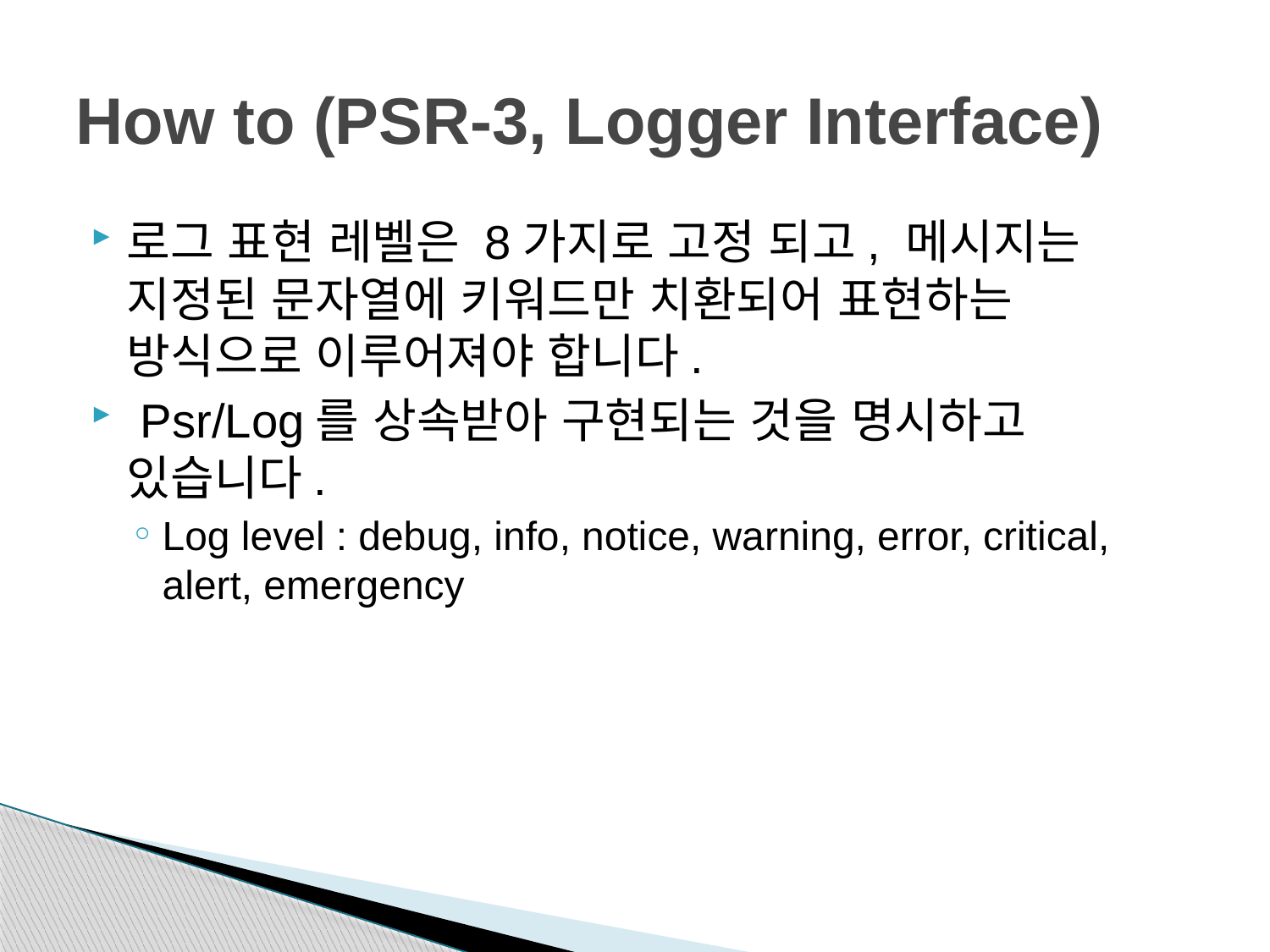

# How to (PSR-3, Logger Interface)
로그 표현 레벨은 8가지로 고정 되고, 메시지는 지정된 문자열에 키워드만 치환되어 표현하는 방식으로 이루어져야 합니다.
 Psr/Log를 상속받아 구현되는 것을 명시하고 있습니다.
Log level : debug, info, notice, warning, error, critical, alert, emergency